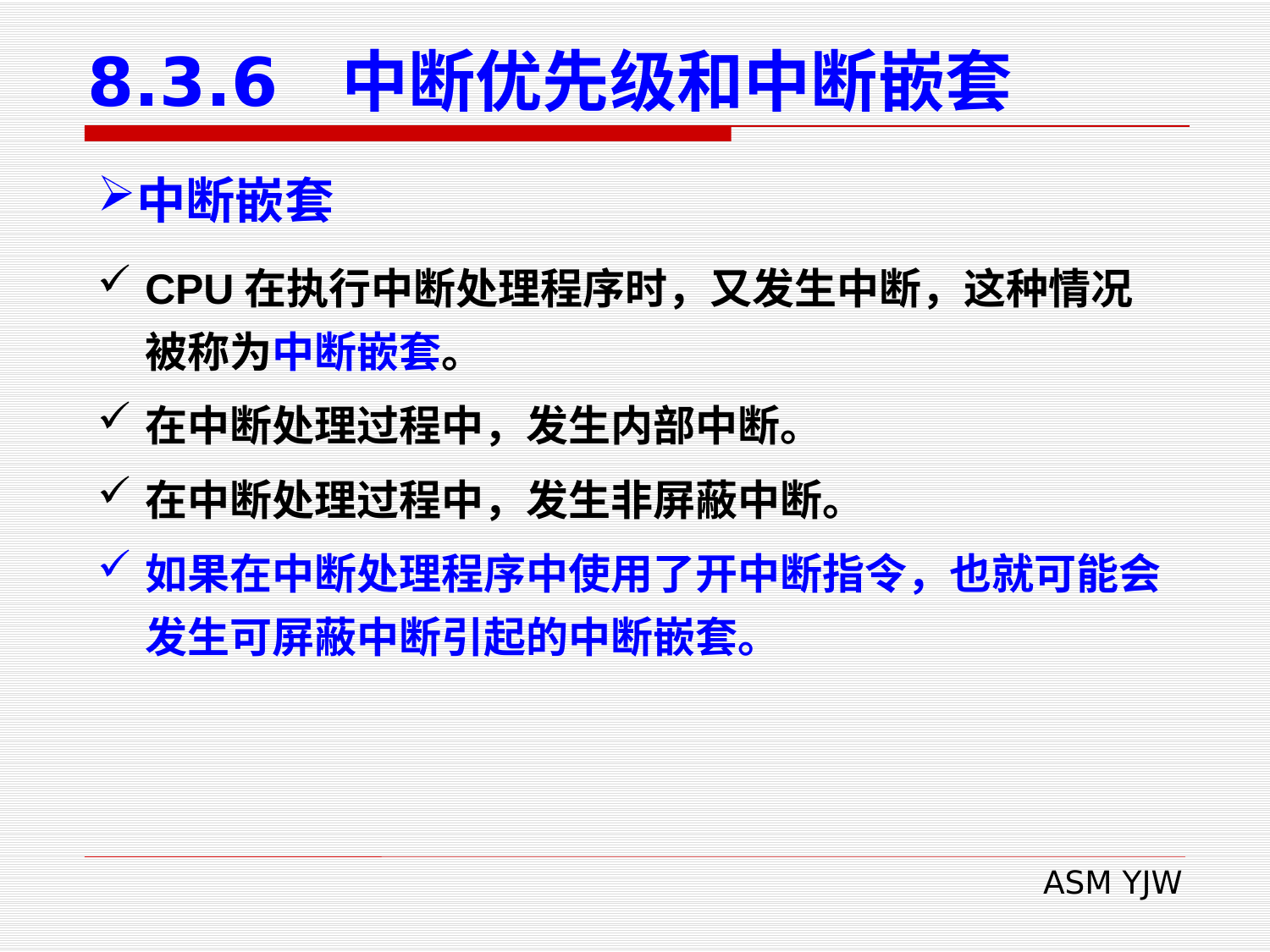

# 8.3.6  中断优先级和中断嵌套
中断嵌套
CPU在执行中断处理程序时，又发生中断，这种情况被称为中断嵌套。
在中断处理过程中，发生内部中断。
在中断处理过程中，发生非屏蔽中断。
如果在中断处理程序中使用了开中断指令，也就可能会发生可屏蔽中断引起的中断嵌套。